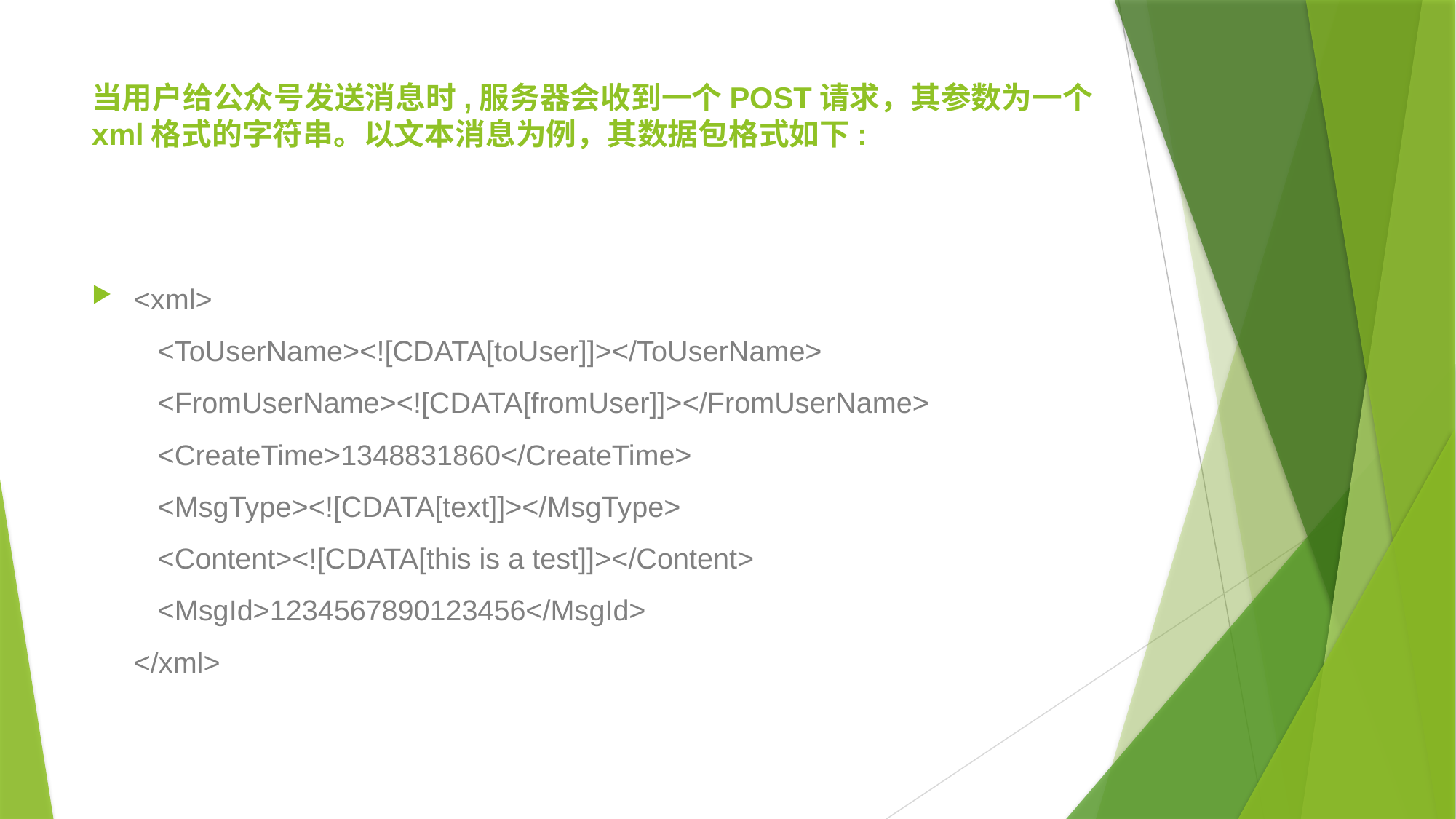

# 当用户给公众号发送消息时,服务器会收到一个POST请求，其参数为一个xml格式的字符串。以文本消息为例，其数据包格式如下:
<xml>
   <ToUserName><![CDATA[toUser]]></ToUserName>
   <FromUserName><![CDATA[fromUser]]></FromUserName>
   <CreateTime>1348831860</CreateTime>
   <MsgType><![CDATA[text]]></MsgType>
   <Content><![CDATA[this is a test]]></Content>
   <MsgId>1234567890123456</MsgId>
</xml>